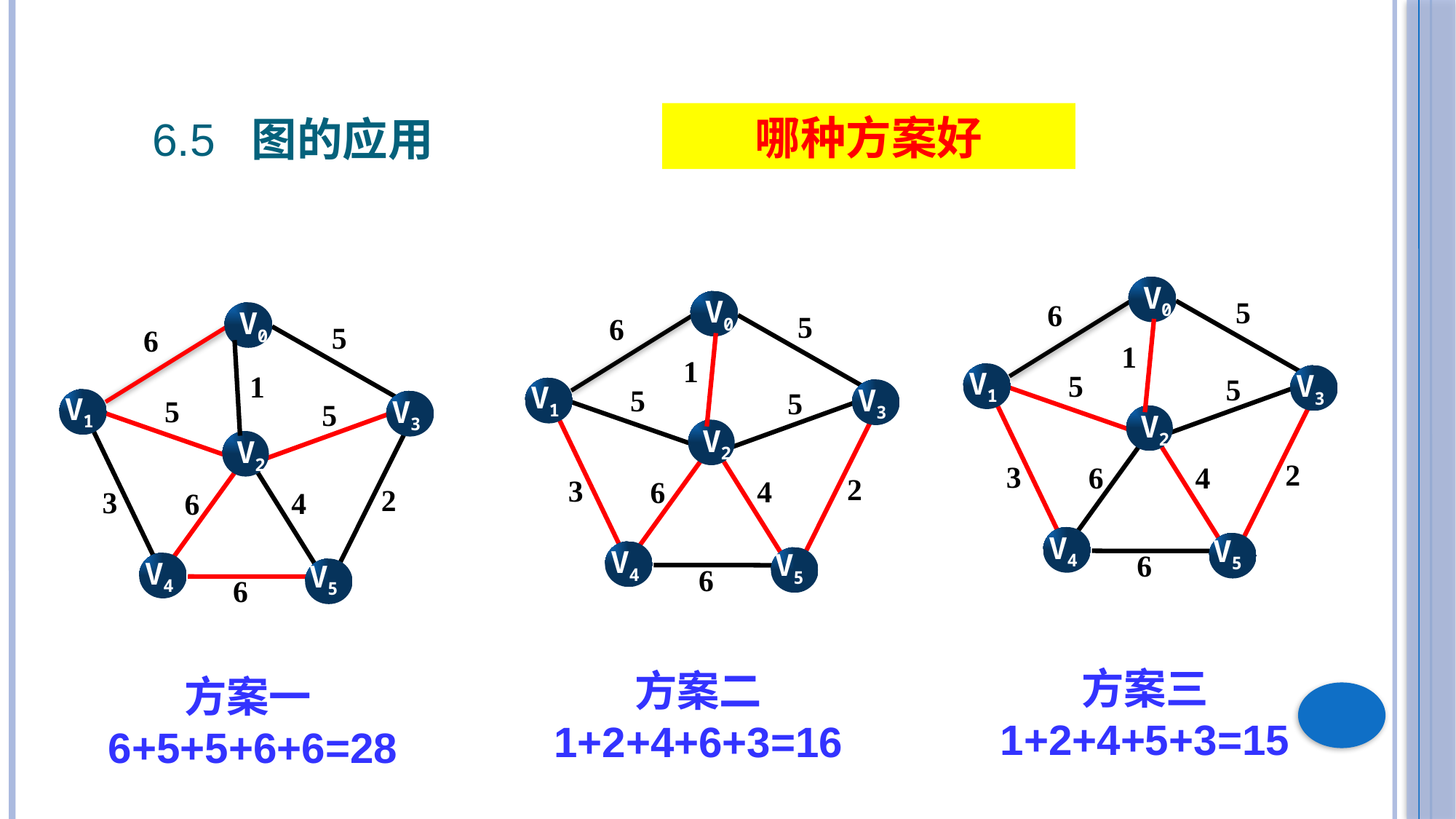

# 哪种方案好
6.5  图的应用
V0

5
6

V1

V3

5
5

V2

2
3
4
6
V4

V5

6

1
V0

5
6

V1

V3

5
5

V2

2
3
4
6
V4

V5

6

1
V0

5
6

V1

V3

5
5

V2

2
3
4
6
V4

V5

6

1
方案三
1+2+4+5+3=15
方案二
1+2+4+6+3=16
方案一6+5+5+6+6=28